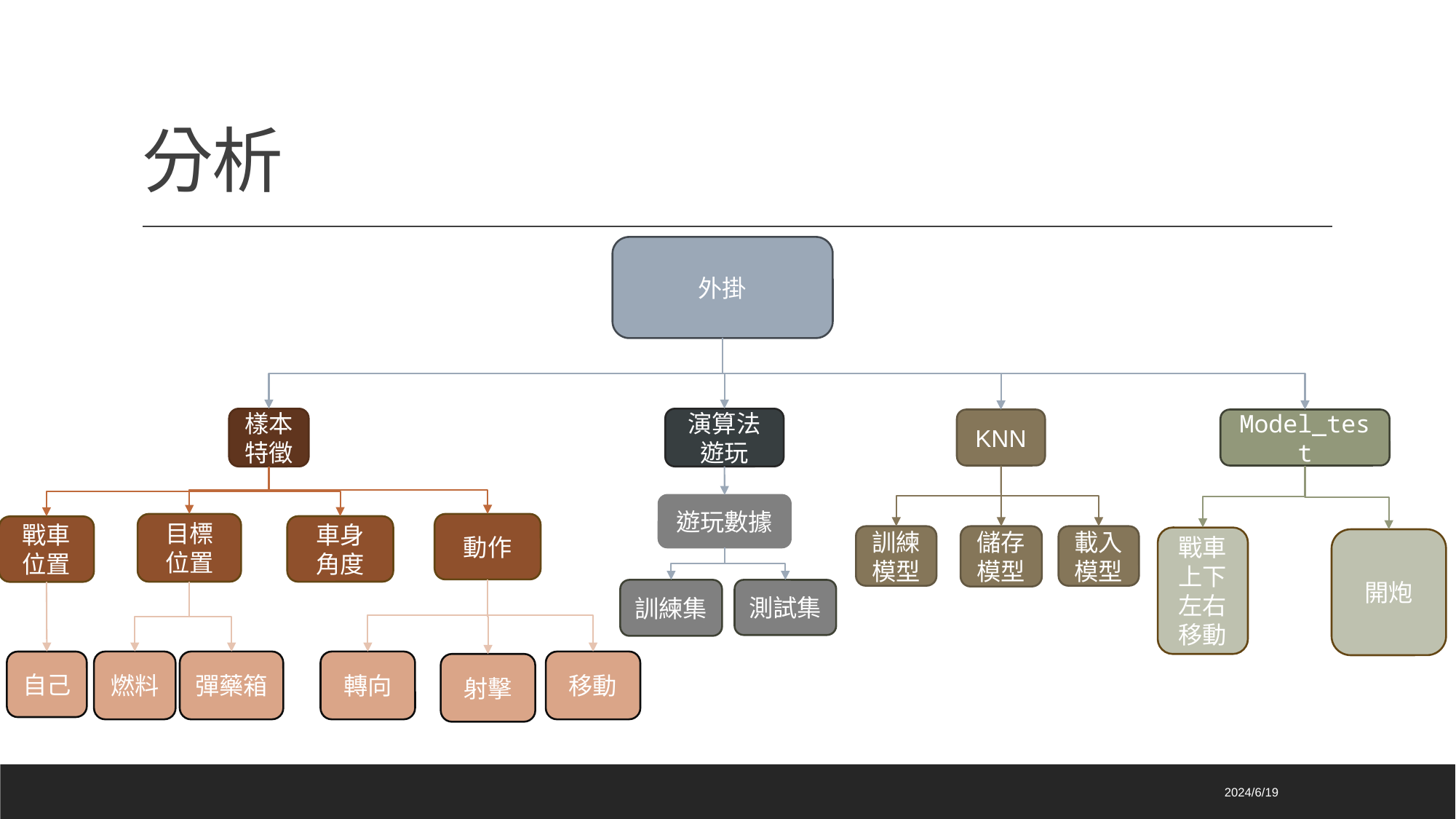

# 分析
外掛
樣本
特徵
演算法遊玩
KNN
Model_test
遊玩數據
動作
目標
位置
車身
角度
戰車位置
訓練
模型
儲存
模型
載入
模型
戰車
上下左右移動
開炮
訓練集
測試集
自己
燃料
彈藥箱
轉向
移動
射擊
2024/6/19